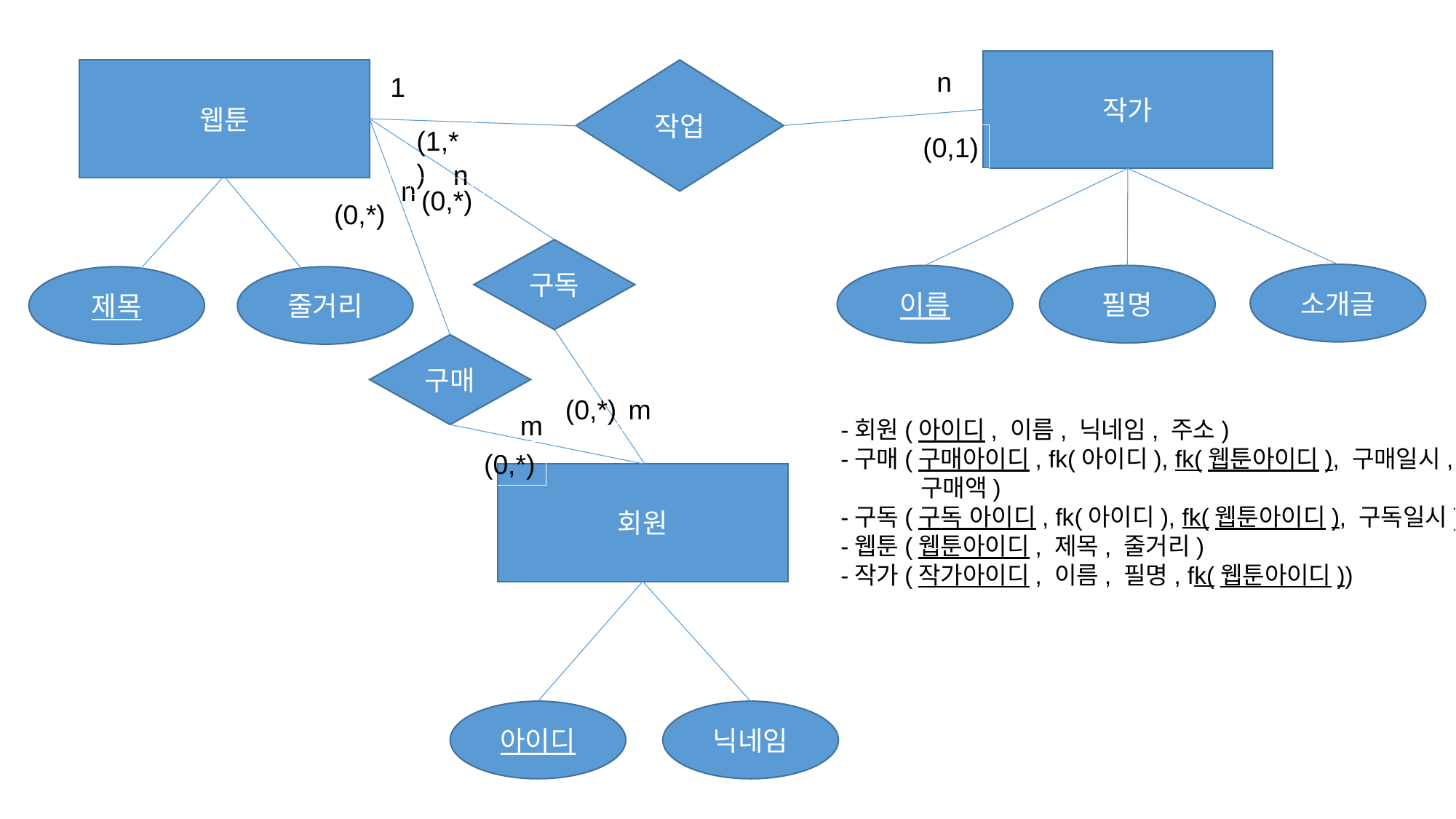

작가
n
웹툰
작업
1
(1,*)
(0,1)
n

n
(0,*)
(0,*)
구독
소개글
이름
필명
제목
줄거리
구매
(0,*)
m
m
-회원(아이디, 이름, 닉네임, 주소)
-구매(구매아이디, fk(아이디), fk(웹툰아이디), 구매일시,             구매액)
-구독(구독 아이디, fk(아이디), fk(웹툰아이디), 구독일시)
-웹툰(웹툰아이디, 제목, 줄거리)
-작가(작가아이디, 이름, 필명, fk(웹툰아이디))
(0,*)
회원
아이디
닉네임